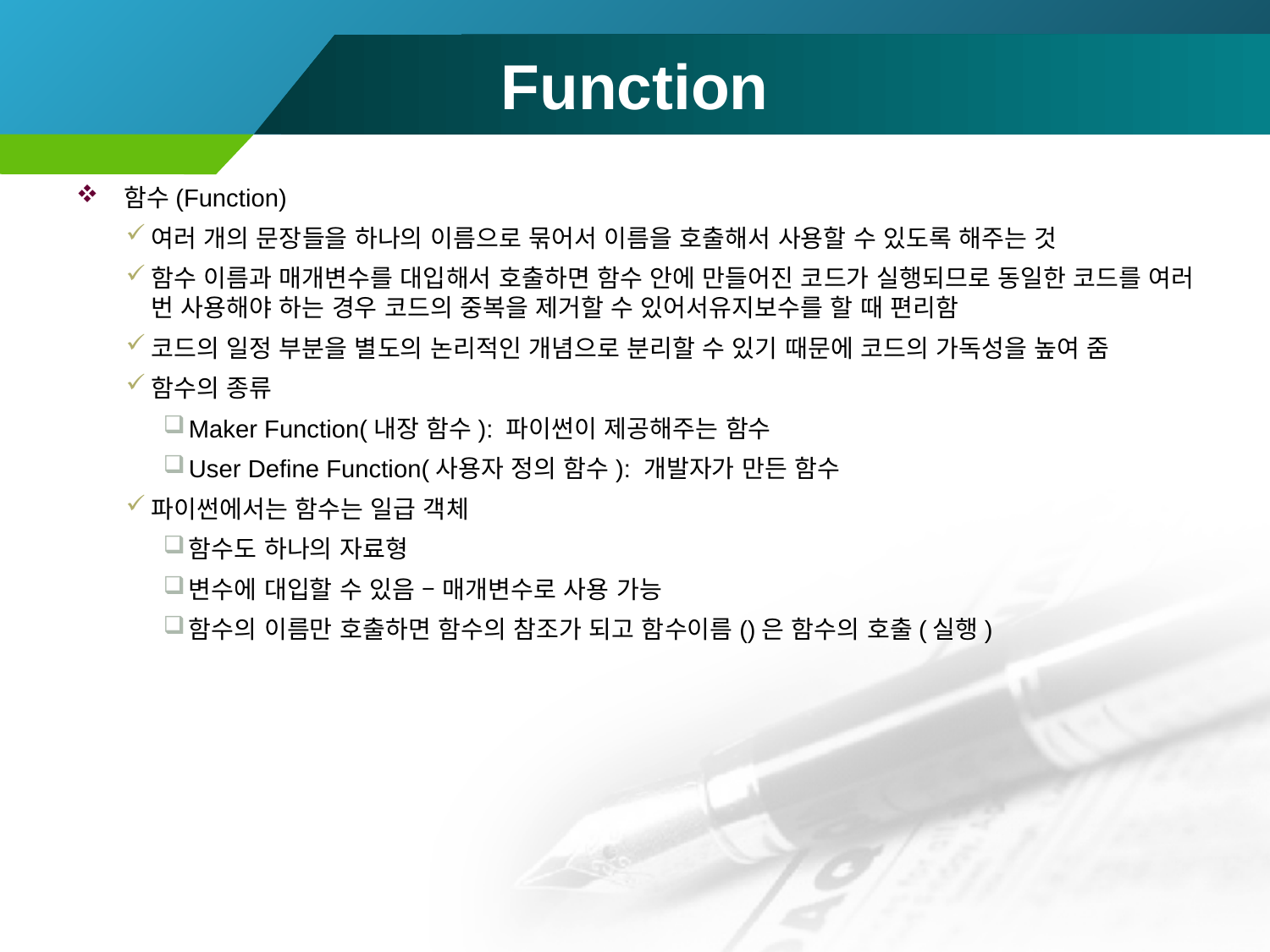

# Function
함수(Function)
여러 개의 문장들을 하나의 이름으로 묶어서 이름을 호출해서 사용할 수 있도록 해주는 것
함수 이름과 매개변수를 대입해서 호출하면 함수 안에 만들어진 코드가 실행되므로 동일한 코드를 여러 번 사용해야 하는 경우 코드의 중복을 제거할 수 있어서유지보수를 할 때 편리함
코드의 일정 부분을 별도의 논리적인 개념으로 분리할 수 있기 때문에 코드의 가독성을 높여 줌
함수의 종류
Maker Function(내장 함수): 파이썬이 제공해주는 함수
User Define Function(사용자 정의 함수): 개발자가 만든 함수
파이썬에서는 함수는 일급 객체
함수도 하나의 자료형
변수에 대입할 수 있음 – 매개변수로 사용 가능
함수의 이름만 호출하면 함수의 참조가 되고 함수이름()은 함수의 호출(실행)